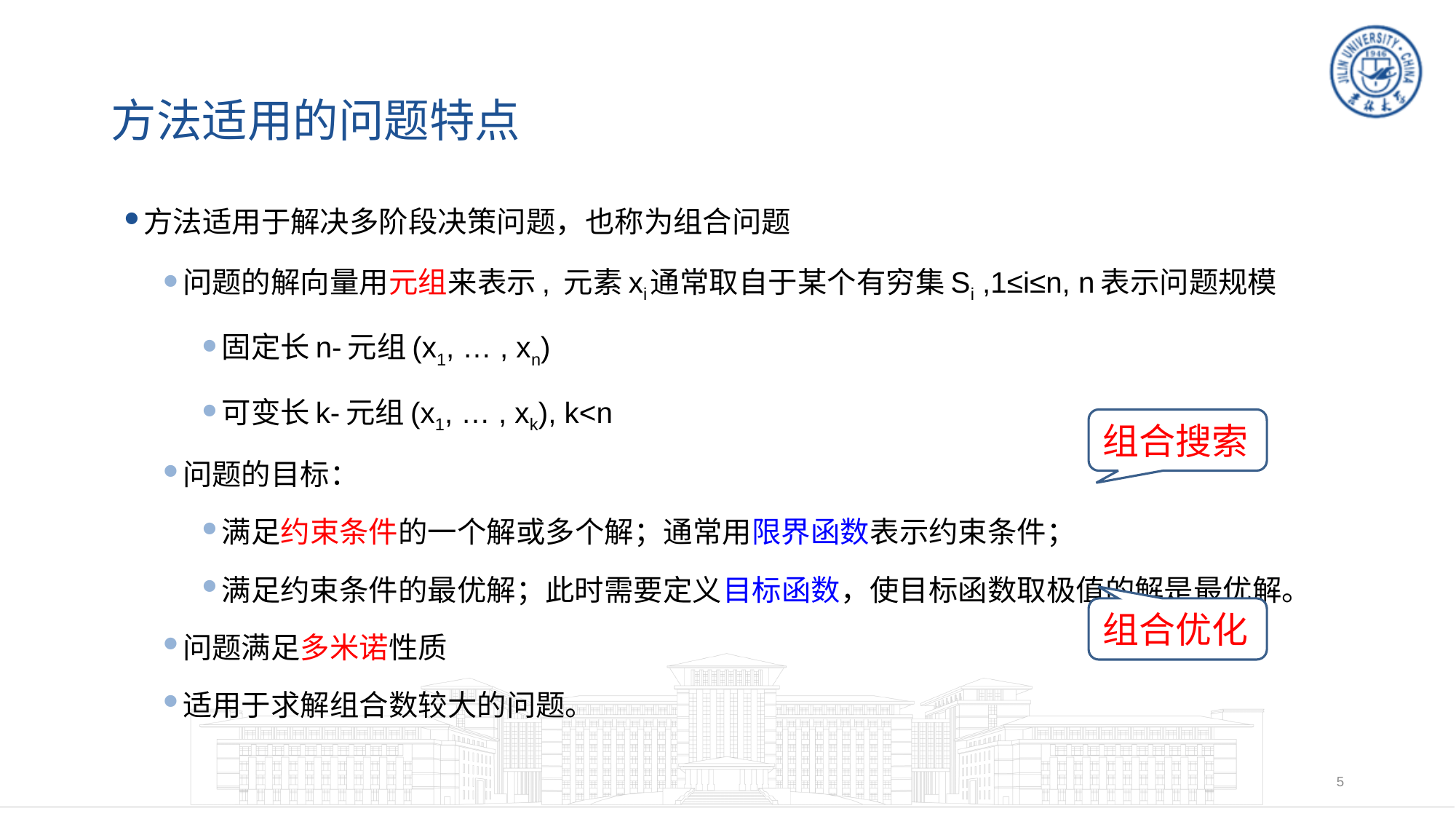

# 方法适用的问题特点
方法适用于解决多阶段决策问题，也称为组合问题
问题的解向量用元组来表示, 元素xi通常取自于某个有穷集Si ,1≤i≤n, n表示问题规模
固定长n-元组(x1, … , xn)
可变长k-元组(x1, … , xk), k<n
问题的目标：
满足约束条件的一个解或多个解；通常用限界函数表示约束条件；
满足约束条件的最优解；此时需要定义目标函数，使目标函数取极值的解是最优解。
问题满足多米诺性质
适用于求解组合数较大的问题。
组合搜索
组合优化
5